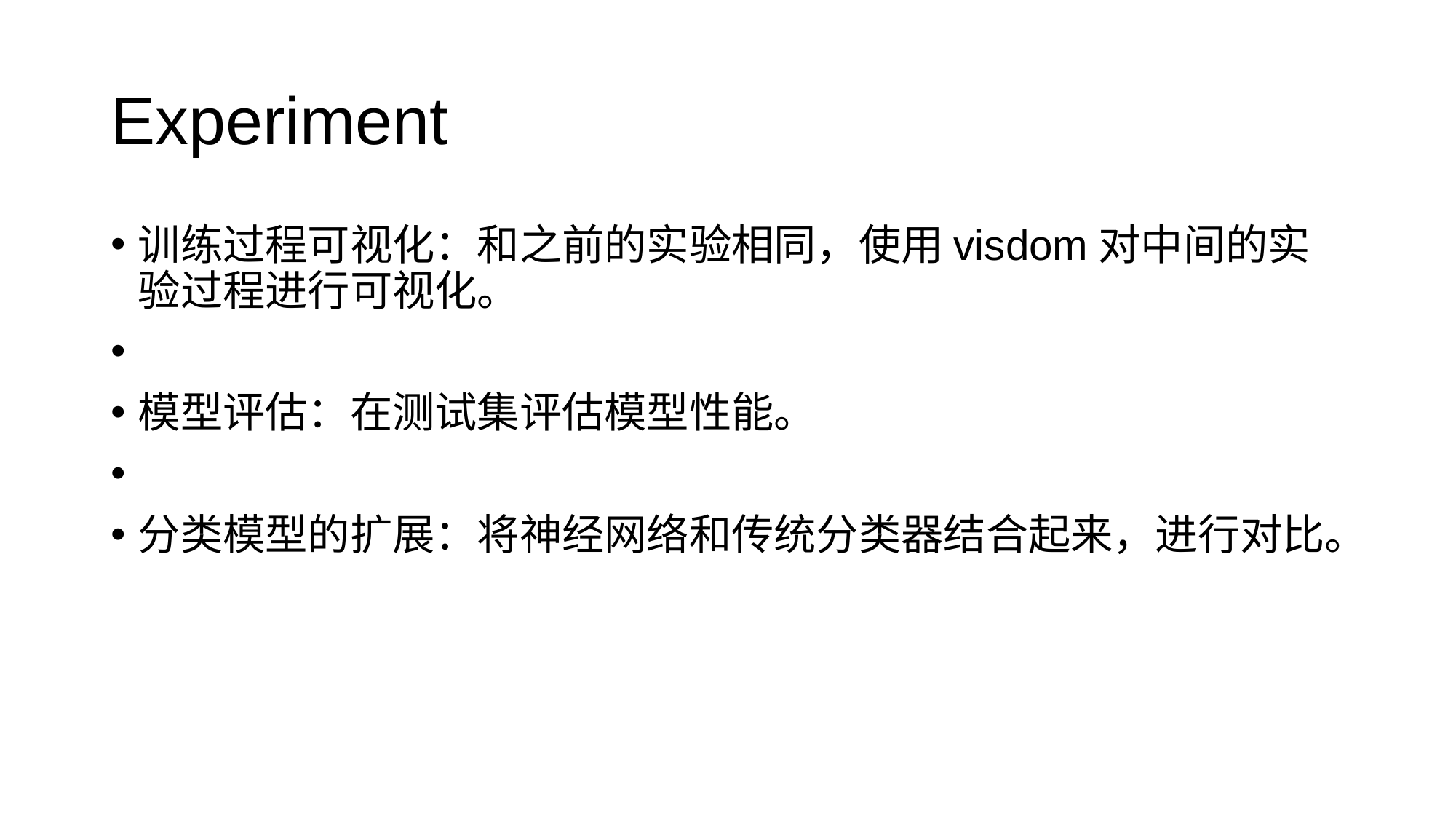

# Experiment
训练过程可视化：和之前的实验相同，使用visdom对中间的实验过程进行可视化。

模型评估：在测试集评估模型性能。

分类模型的扩展：将神经网络和传统分类器结合起来，进行对比。